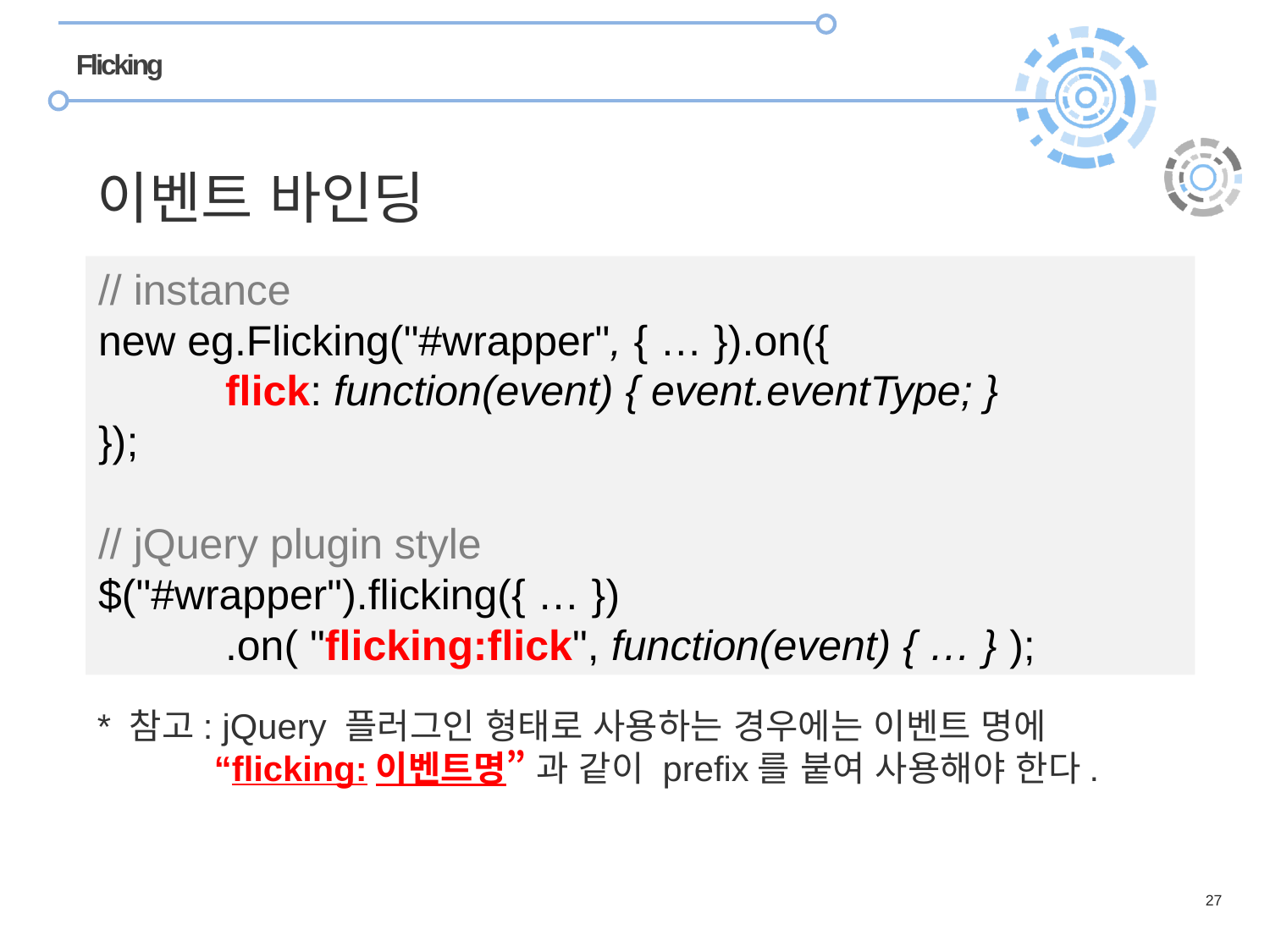

Flicking
이벤트 바인딩

* 참고: jQuery 플러그인 형태로 사용하는 경우에는 이벤트 명에
            “flicking:이벤트명” 과 같이 prefix를 붙여 사용해야 한다.
// instance
new eg.Flicking("#wrapper", { … }).on({
	flick: function(event) { event.eventType; }
});

// jQuery plugin style
$("#wrapper").flicking({ … })
	.on( "flicking:flick", function(event) { … } );